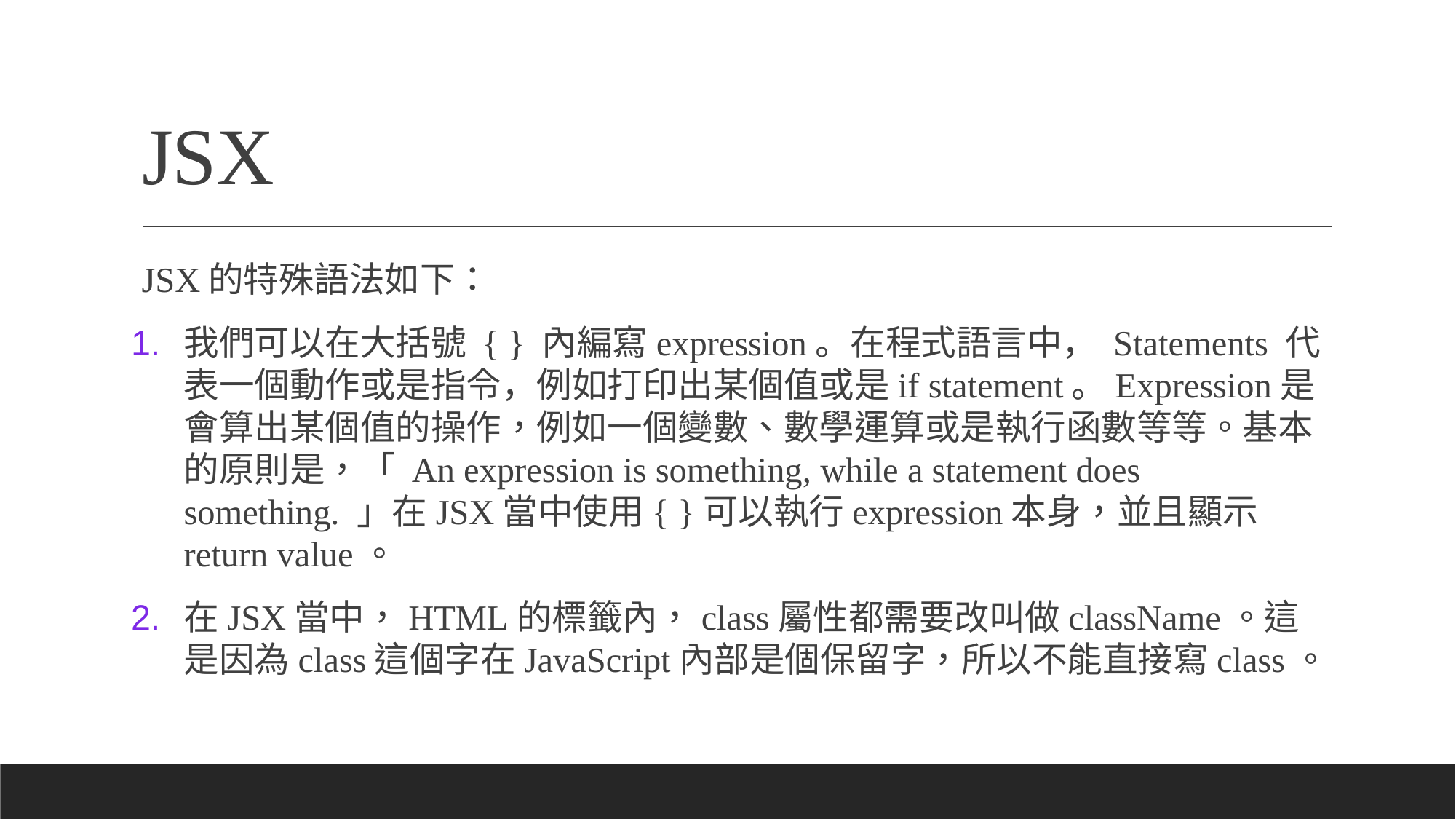

# JSX
JSX的特殊語法如下：
我們可以在大括號 { } 內編寫expression。在程式語言中， Statements 代表一個動作或是指令，例如打印出某個值或是if statement。Expression是會算出某個值的操作，例如一個變數、數學運算或是執行函數等等。基本的原則是，「 An expression is something, while a statement does something. 」在JSX當中使用{ }可以執行expression本身，並且顯示return value。
在JSX當中，HTML的標籤內，class屬性都需要改叫做className。這是因為class這個字在JavaScript內部是個保留字，所以不能直接寫class。